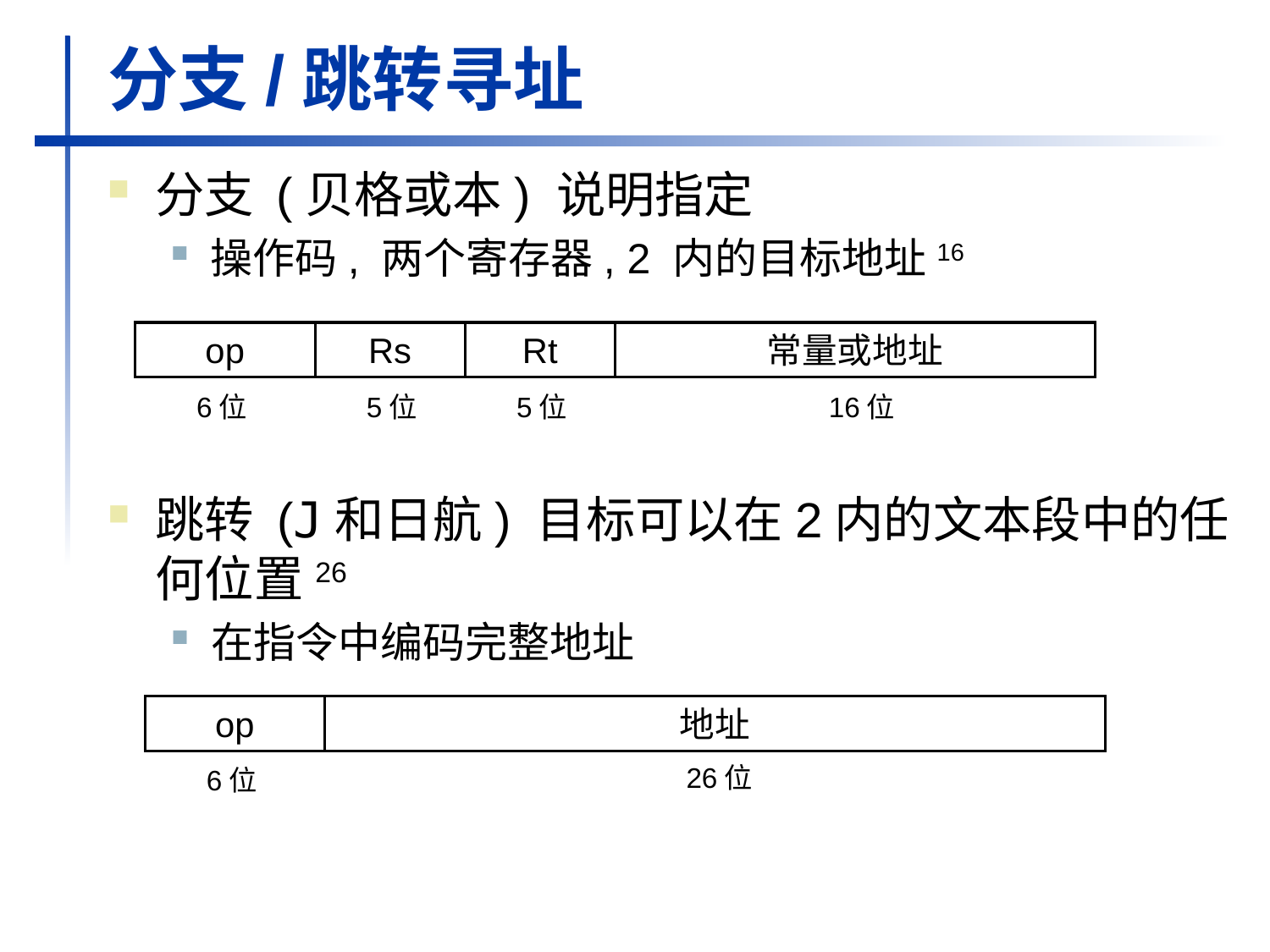

# 分支/跳转寻址
分支 (贝格或本) 说明指定
操作码, 两个寄存器, 2 内的目标地址16
op
Rs
Rt
常量或地址
6位
5位
5位
16位
跳转 (J和日航) 目标可以在2内的文本段中的任何位置26
在指令中编码完整地址
op
地址
26位
6位